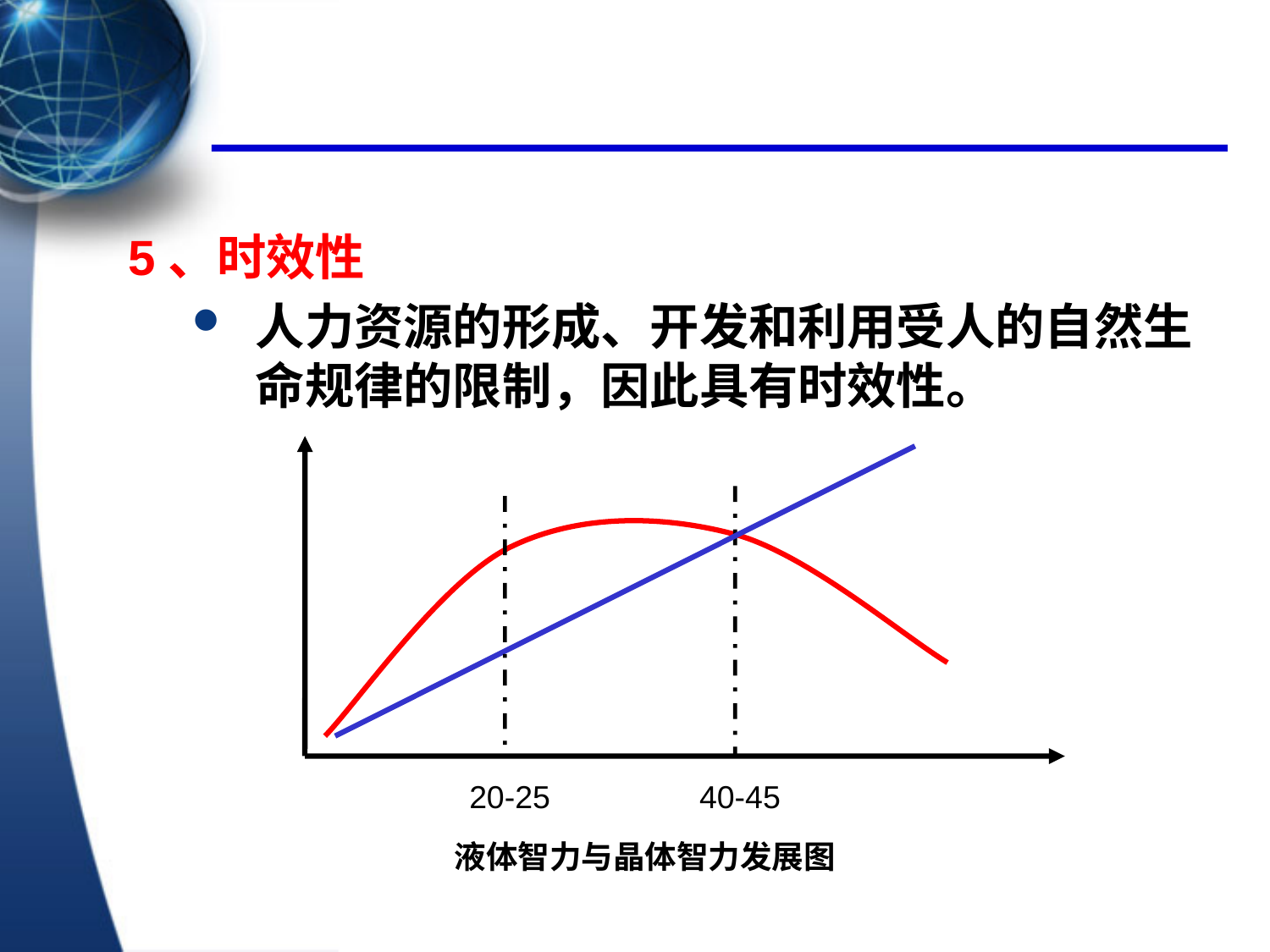

5、时效性
人力资源的形成、开发和利用受人的自然生命规律的限制，因此具有时效性。

20-25
40-45

液体智力与晶体智力发展图